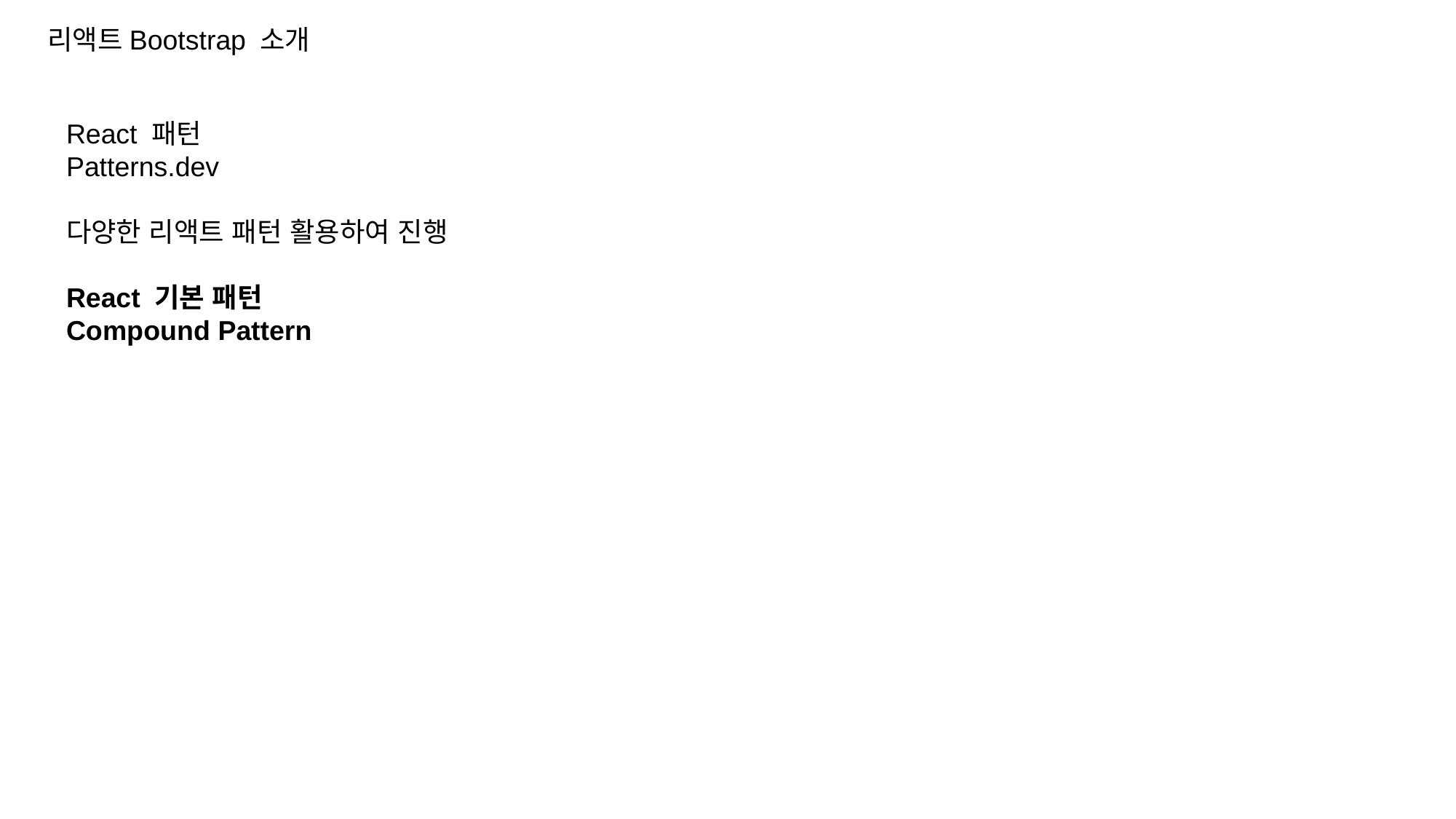

리액트Bootstrap 소개
React 패턴
Patterns.dev

다양한 리액트 패턴 활용하여 진행

React 기본 패턴
Compound Pattern